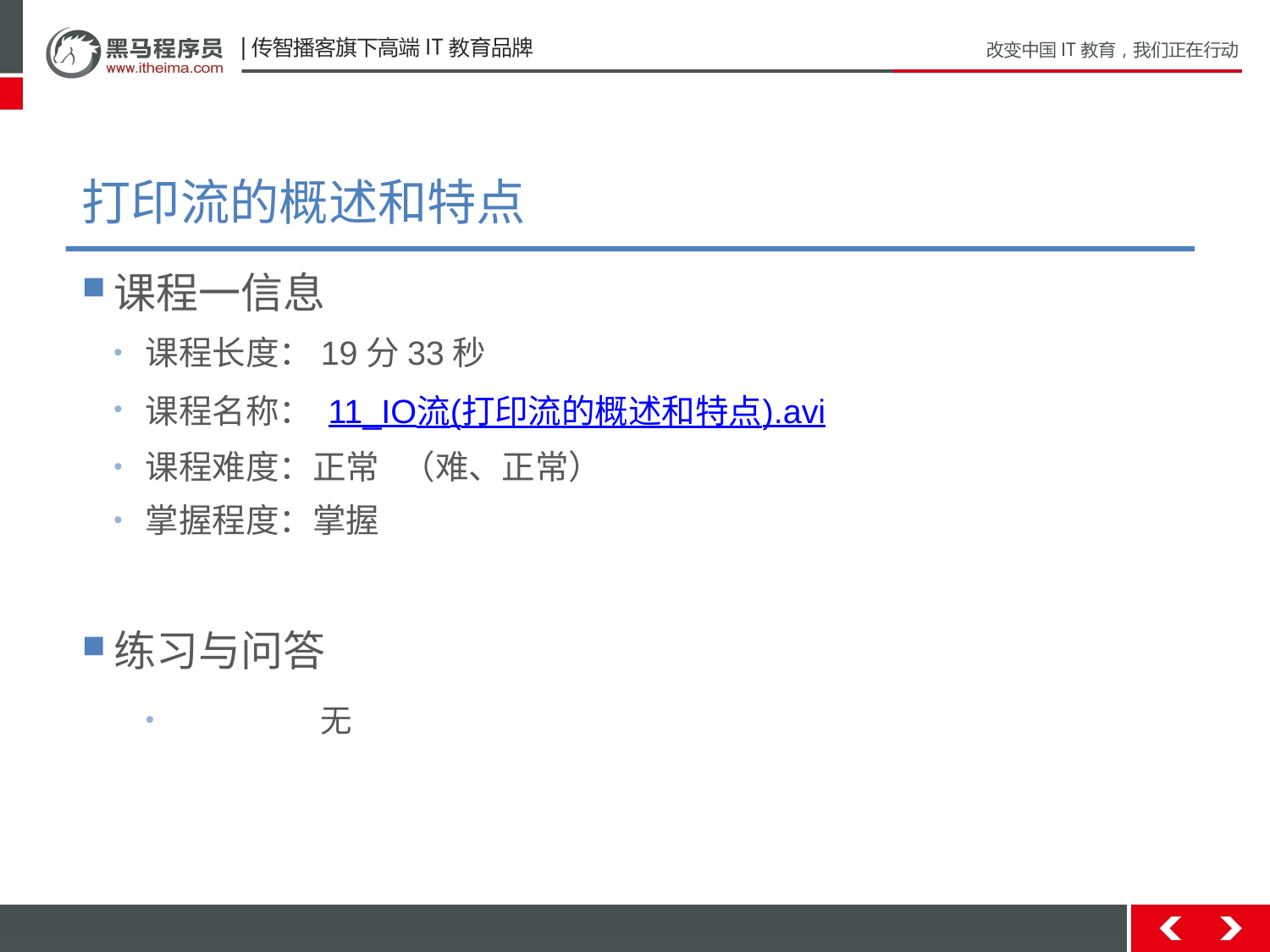

# 打印流的概述和特点
课程一信息
课程长度：19分33秒
课程名称： 11_IO流(打印流的概述和特点).avi
课程难度：正常   （难、正常）
掌握程度：掌握

练习与问答
	无